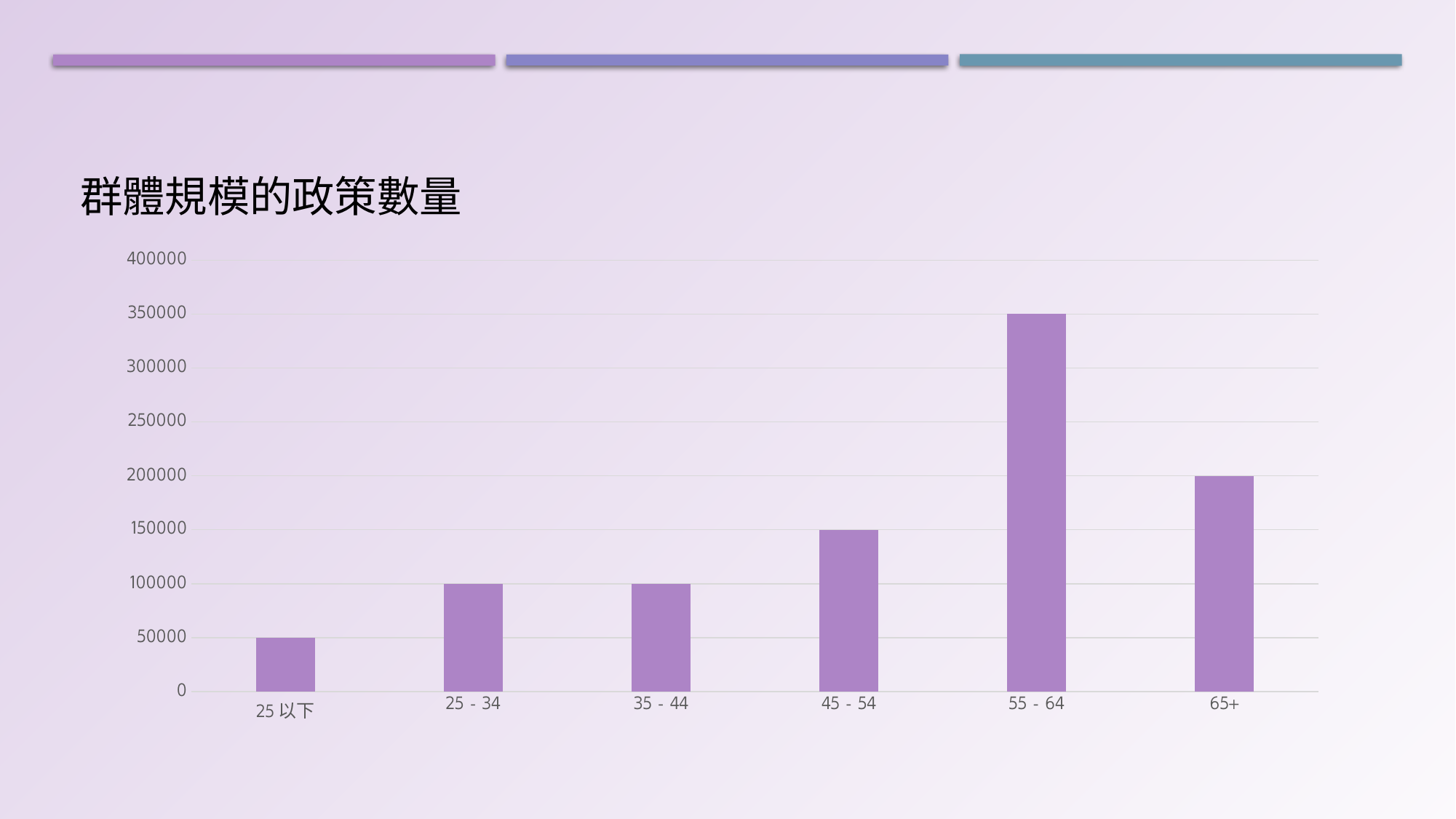

# 群體規模的政策數量

### Chart

| Category | 數列 1 |
|---|---|
| 25以下 | 50000.0 |
| 25 - 34 | 100000.0 |
| 35 - 44 | 100000.0 |
| 45 - 54 | 150000.0 |
| 55 - 64 | 350000.0 |
| 65+ | 200000.0 |